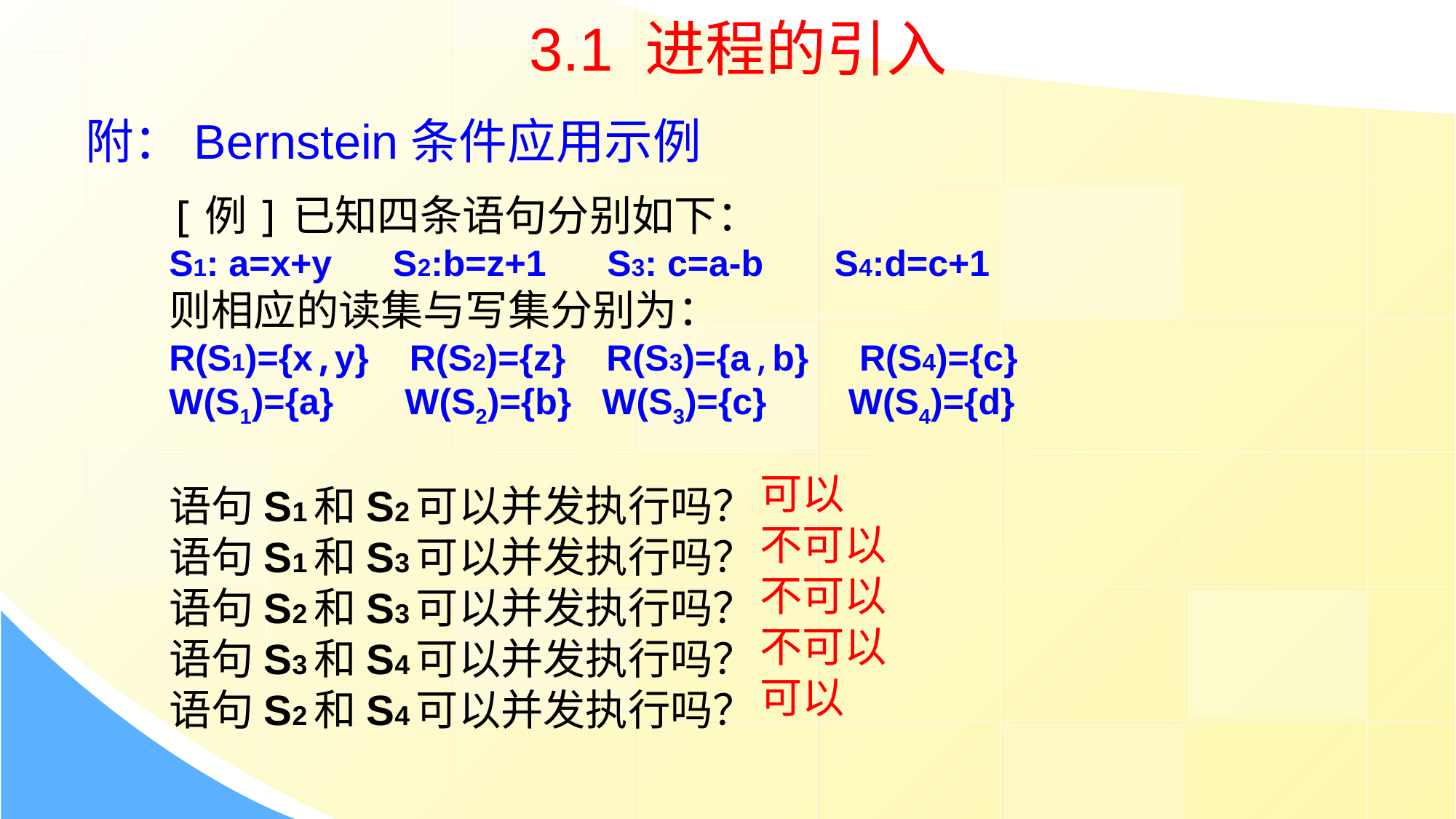

3.1 进程的引入
附：Bernstein条件应用示例
[例]已知四条语句分别如下：
S1: a=x+y      S2:b=z+1      S3: c=a-b       S4:d=c+1
则相应的读集与写集分别为：
R(S1)={x,y}    R(S2)={z}    R(S3)={a,b}     R(S4)={c}
W(S1)={a}       W(S2)={b}   W(S3)={c}        W(S4)={d}

语句S1和S2可以并发执行吗？
语句S1和S3可以并发执行吗？
语句S2和S3可以并发执行吗？
语句S3和S4可以并发执行吗？
语句S2和S4可以并发执行吗？
可以
不可以
不可以
不可以
可以